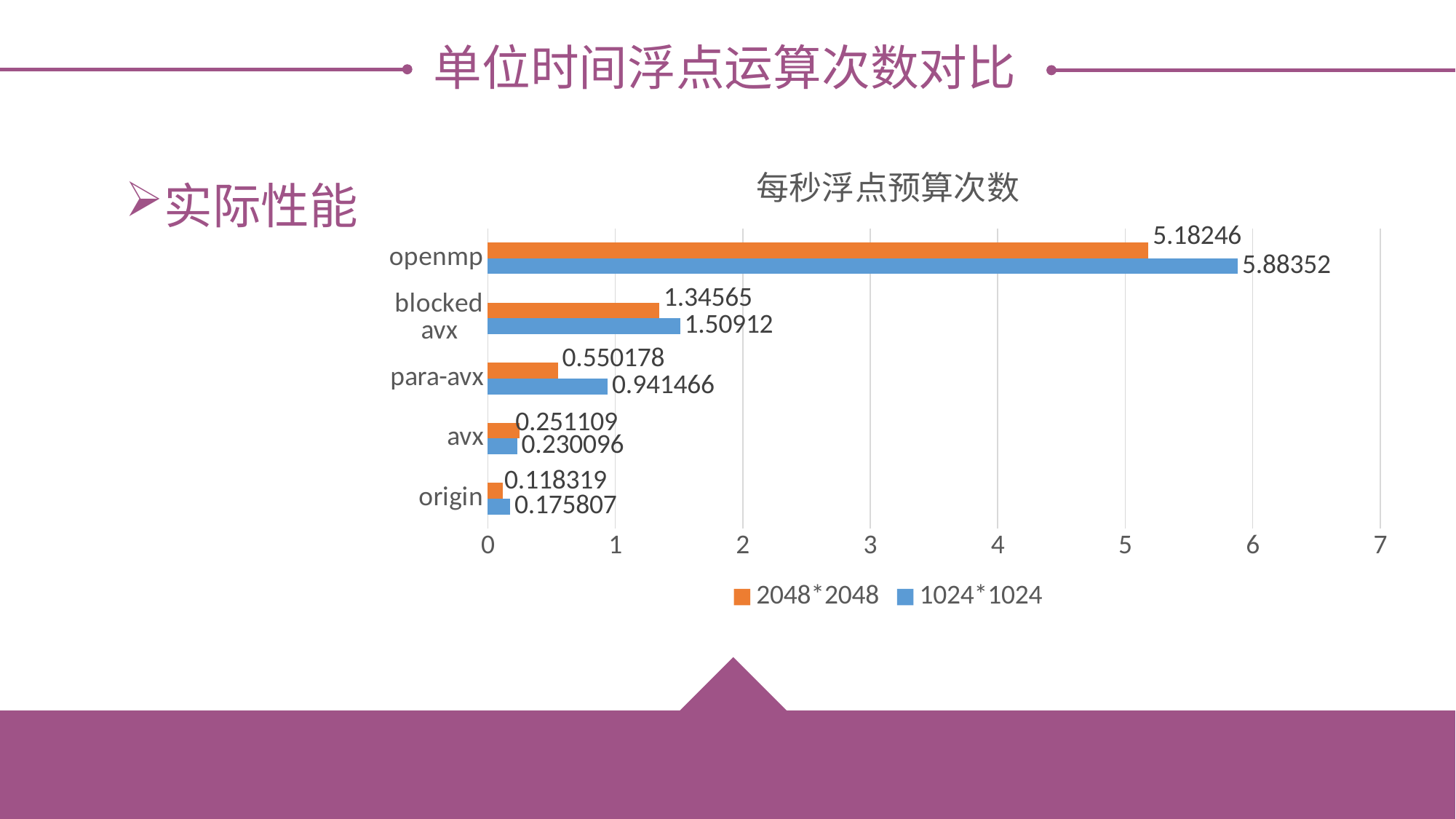

论文绪论
研究背景
研究方法
研究结果
论文总结

单位时间浮点运算次数对比

### Chart: 每秒浮点预算次数

| Category | 1024*1024 | 2048*2048 |
|---|---|---|
| origin | 0.175807 | 0.118319 |
| avx | 0.230096 | 0.251109 |
| para-avx | 0.941466 | 0.550178 |
| blocked avx | 1.50912 | 1.34565 |
| openmp | 5.88352 | 5.18246 |
实际性能